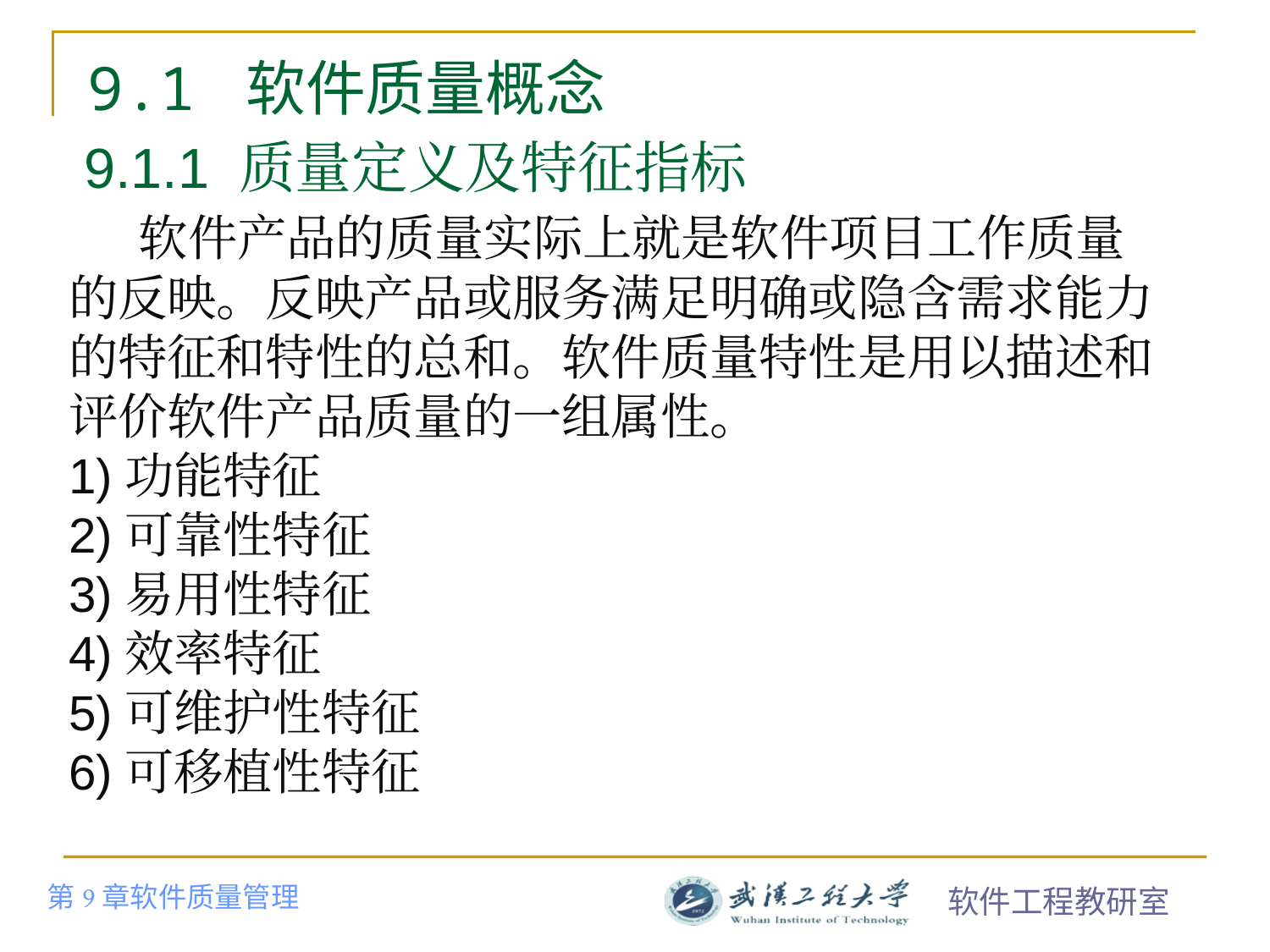

# 9.1 软件质量概念
 9.1.1 质量定义及特征指标
    软件产品的质量实际上就是软件项目工作质量的反映。反映产品或服务满足明确或隐含需求能力的特征和特性的总和。软件质量特性是用以描述和评价软件产品质量的一组属性。
1)功能特征
2)可靠性特征
3)易用性特征
4)效率特征
5)可维护性特征
6)可移植性特征